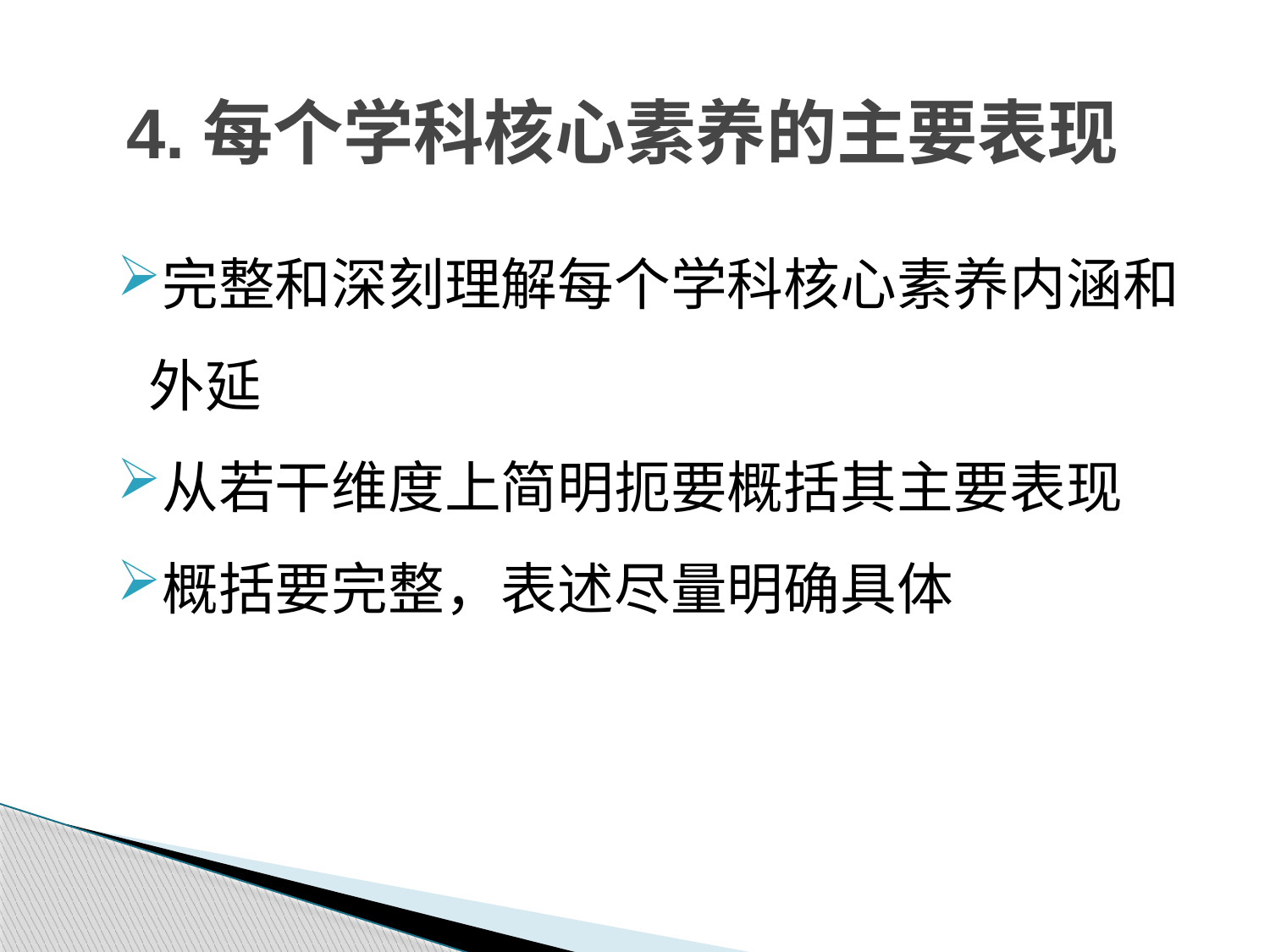

# 4.每个学科核心素养的主要表现
完整和深刻理解每个学科核心素养内涵和外延
从若干维度上简明扼要概括其主要表现
概括要完整，表述尽量明确具体